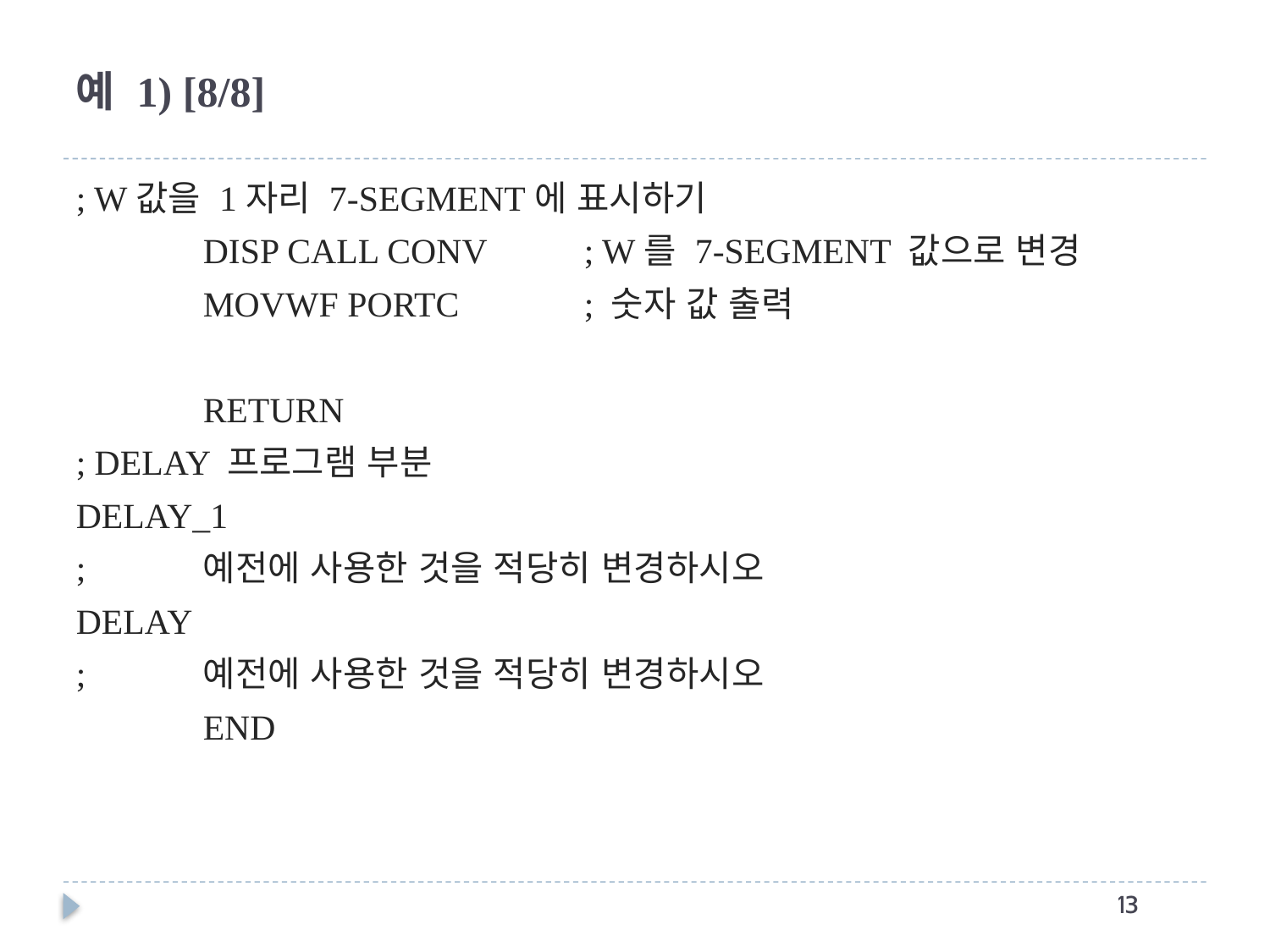

# 예 1) [8/8]
; W값을 1자리 7-SEGMENT에 표시하기
	DISP CALL CONV 	; W를 7-SEGMENT 값으로 변경
	MOVWF PORTC 	; 숫자 값 출력

	RETURN
; DELAY 프로그램 부분
DELAY_1
; 	예전에 사용한 것을 적당히 변경하시오
DELAY
; 	예전에 사용한 것을 적당히 변경하시오
	END
13